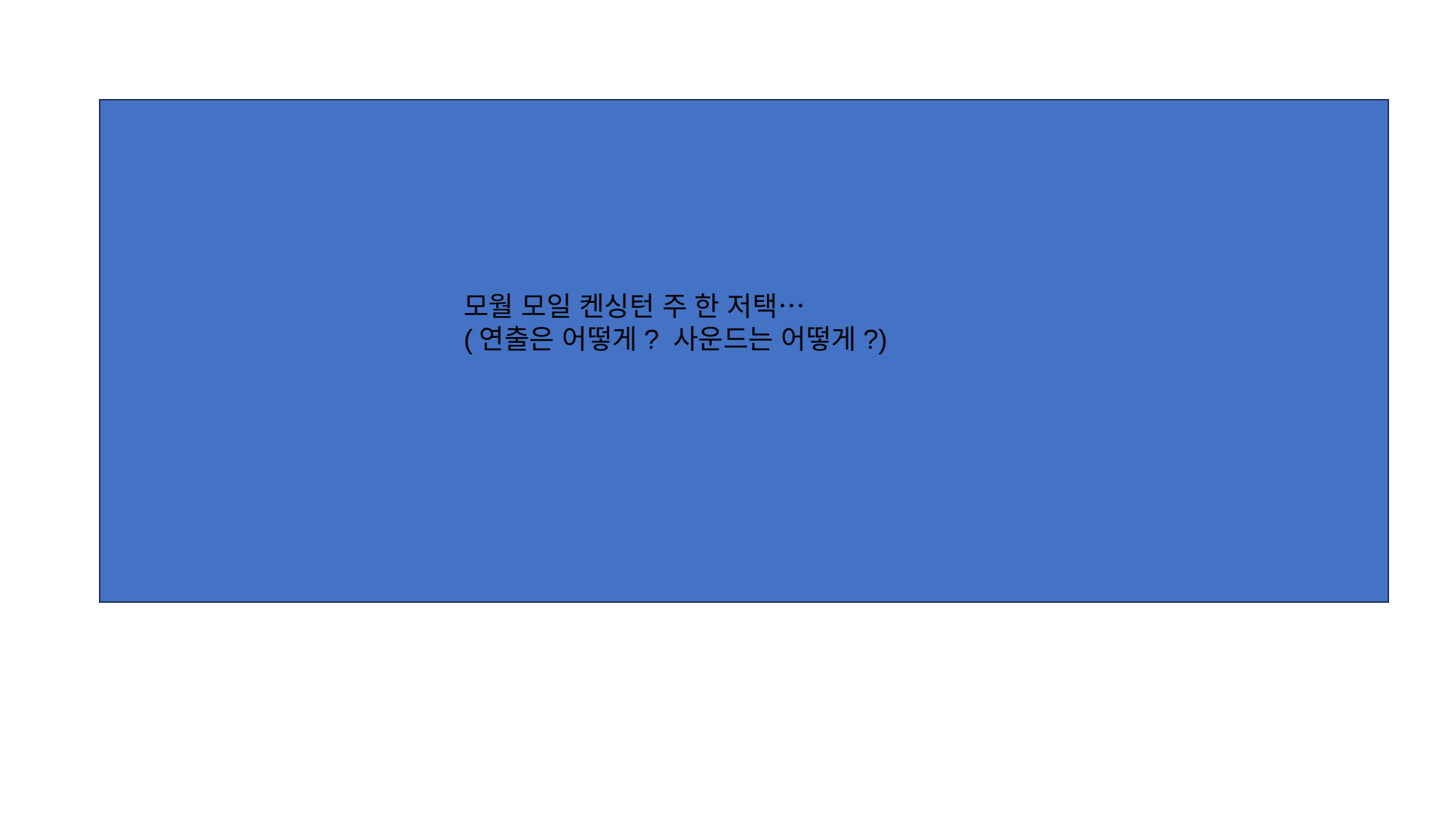

모월 모일 켄싱턴 주 한 저택…
(연출은 어떻게? 사운드는 어떻게?)